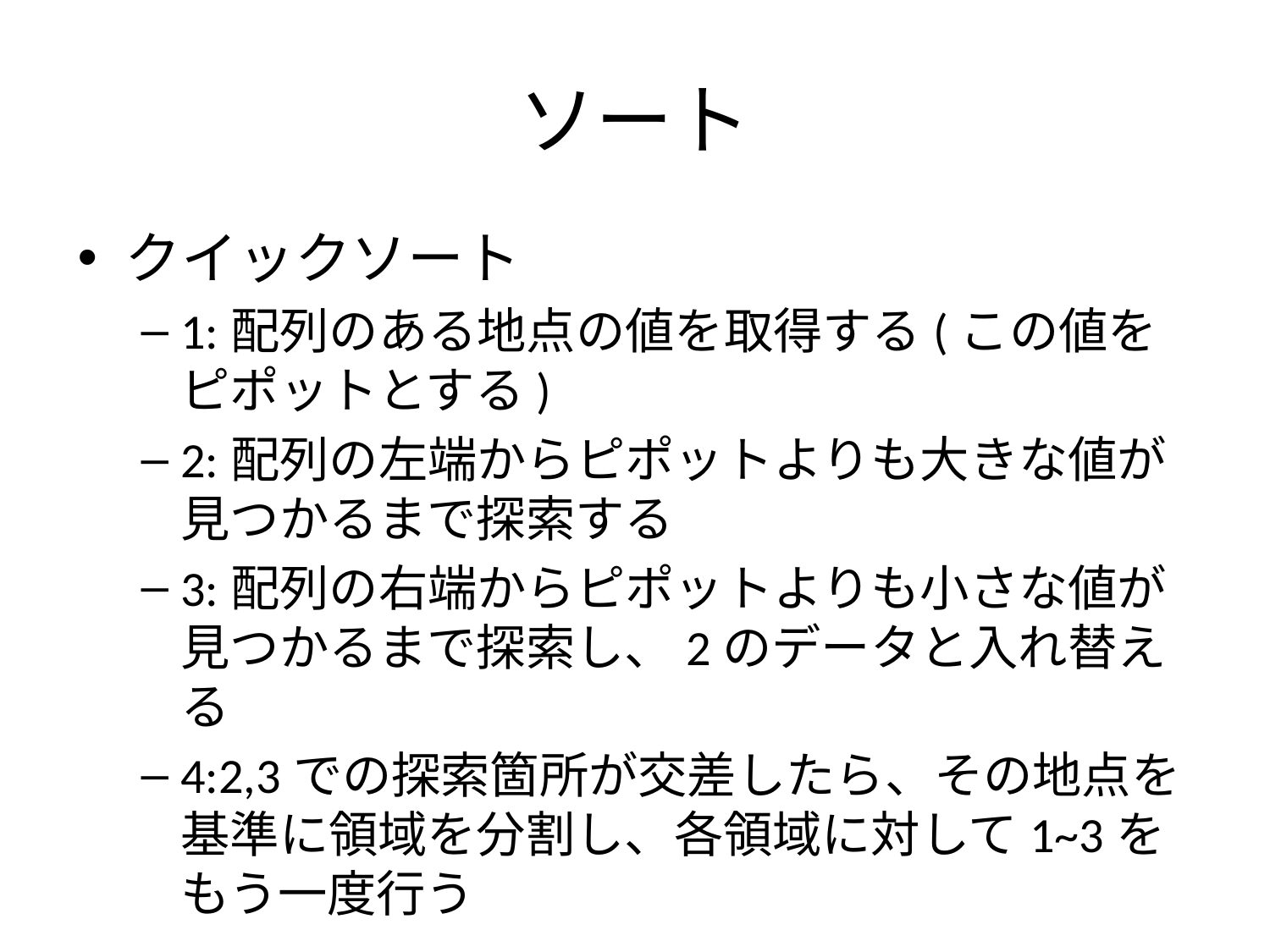

# ソート
クイックソート
1:配列のある地点の値を取得する(この値をピポットとする)
2:配列の左端からピポットよりも大きな値が見つかるまで探索する
3:配列の右端からピポットよりも小さな値が見つかるまで探索し、2のデータと入れ替える
4:2,3での探索箇所が交差したら、その地点を基準に領域を分割し、各領域に対して1~3をもう一度行う